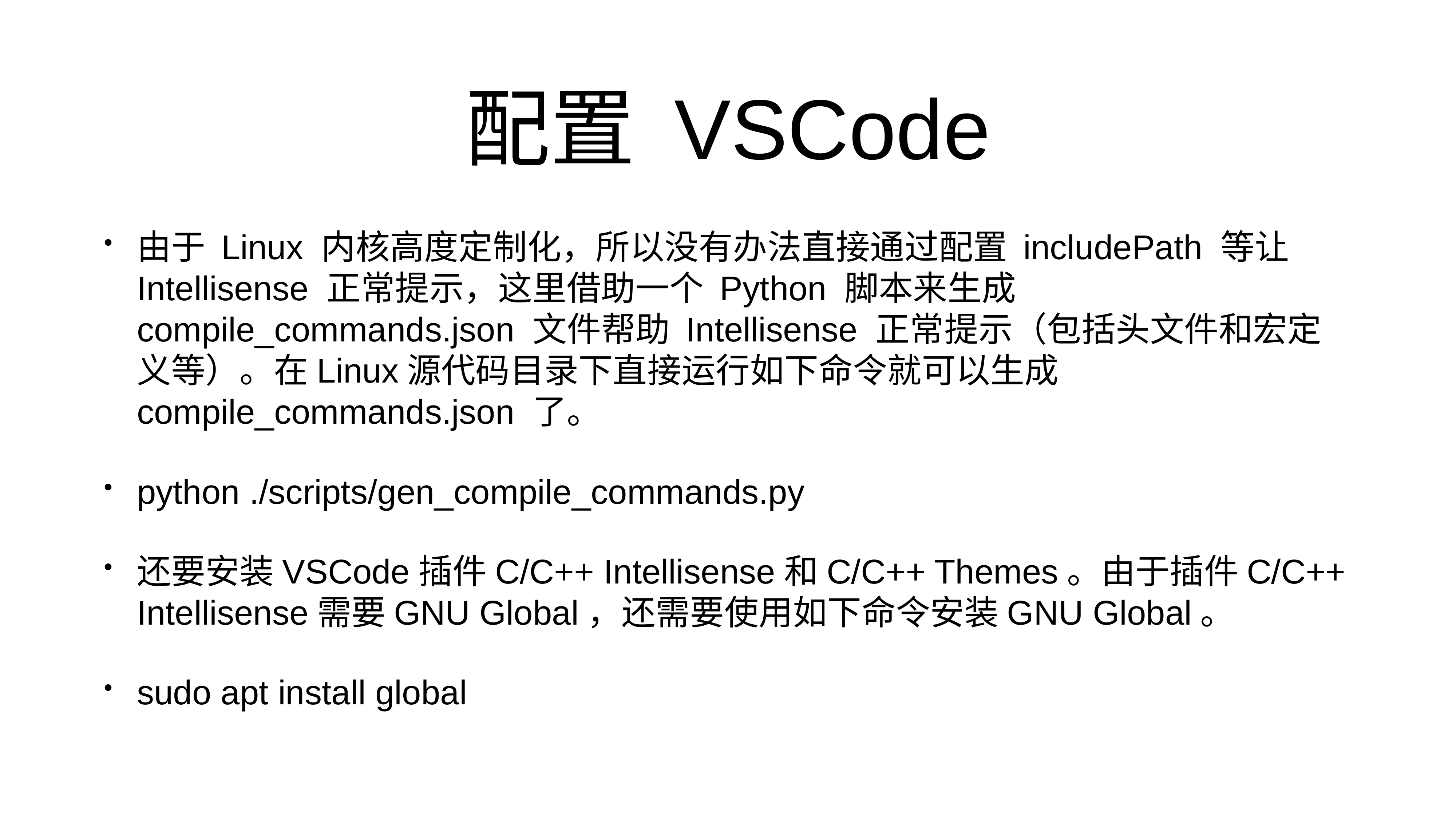

# 配置 VSCode
由于 Linux 内核高度定制化，所以没有办法直接通过配置 includePath 等让 Intellisense 正常提示，这里借助一个 Python 脚本来生成 compile_commands.json 文件帮助 Intellisense 正常提示（包括头文件和宏定义等）。在Linux源代码目录下直接运行如下命令就可以生成 compile_commands.json 了。
python ./scripts/gen_compile_commands.py
还要安装VSCode插件C/C++ Intellisense和C/C++ Themes。由于插件C/C++ Intellisense需要GNU Global，还需要使用如下命令安装GNU Global。
sudo apt install global